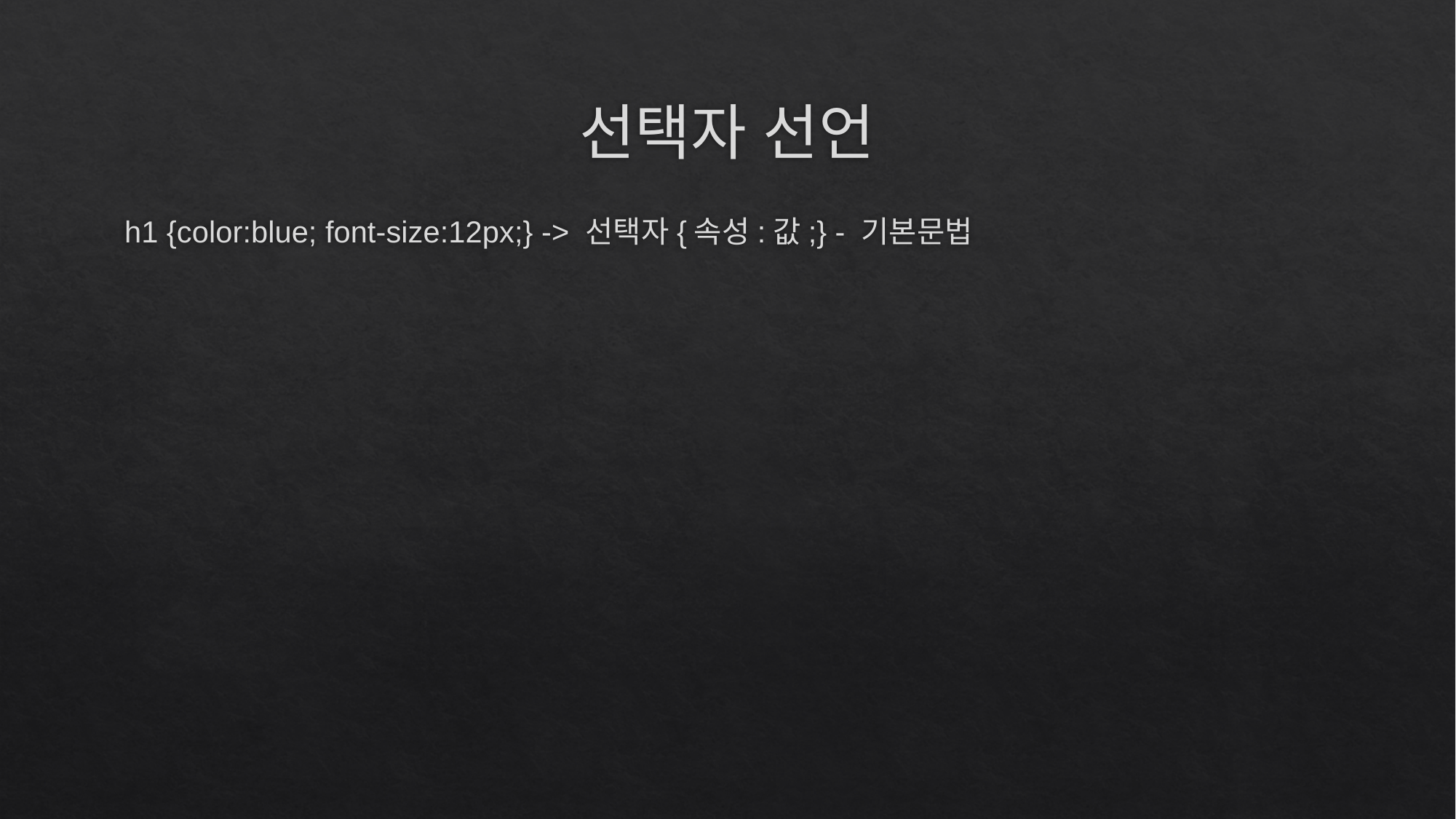

# 선택자 선언
h1 {color:blue; font-size:12px;} -> 선택자{속성:값;} - 기본문법